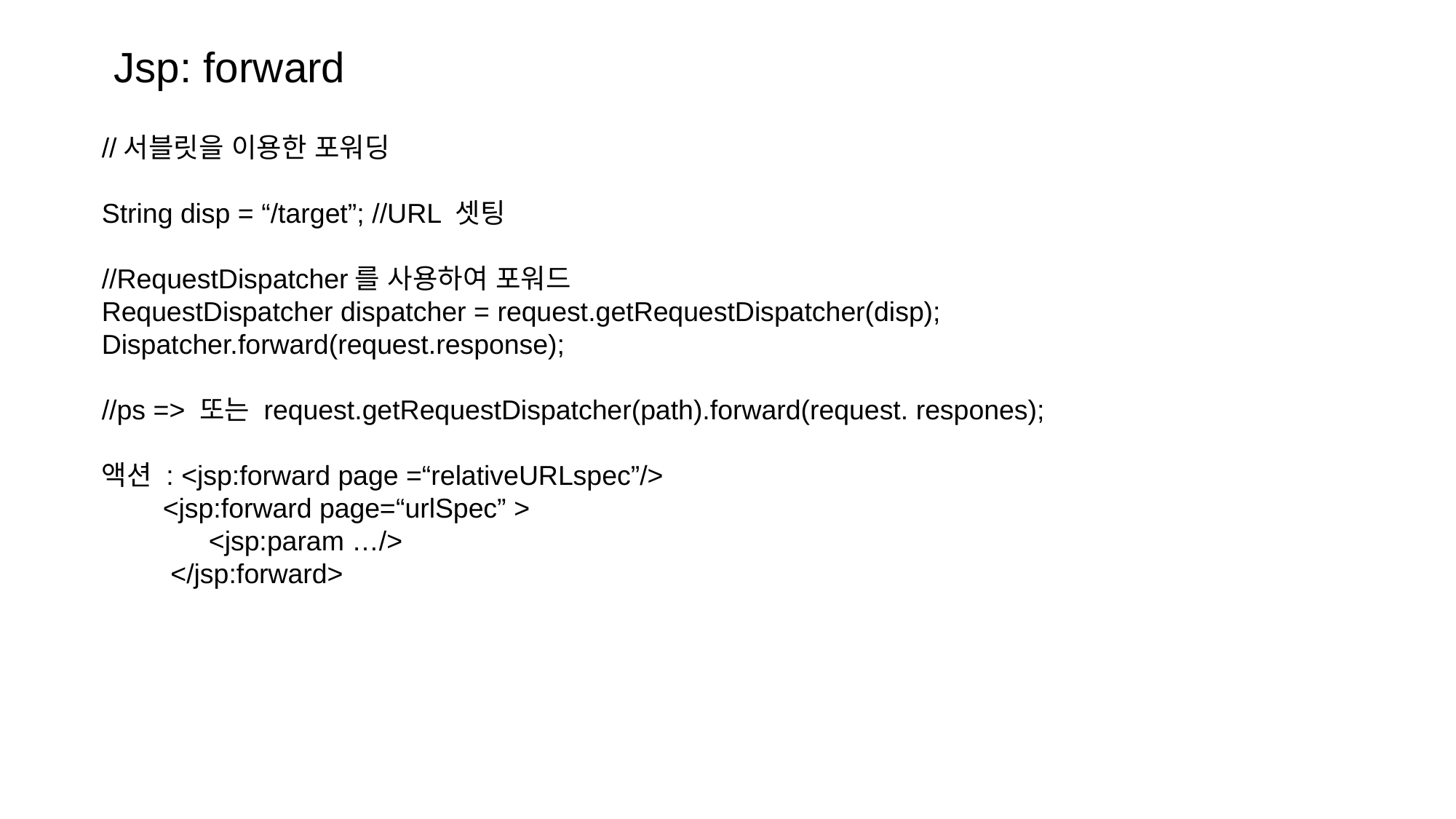

Jsp: forward
//서블릿을 이용한 포워딩

String disp = “/target”; //URL 셋팅

//RequestDispatcher를 사용하여 포워드
RequestDispatcher dispatcher = request.getRequestDispatcher(disp);
Dispatcher.forward(request.response);

//ps => 또는 request.getRequestDispatcher(path).forward(request. respones);

액션 : <jsp:forward page =“relativeURLspec”/>
        <jsp:forward page=“urlSpec” >
              <jsp:param …/>
         </jsp:forward>